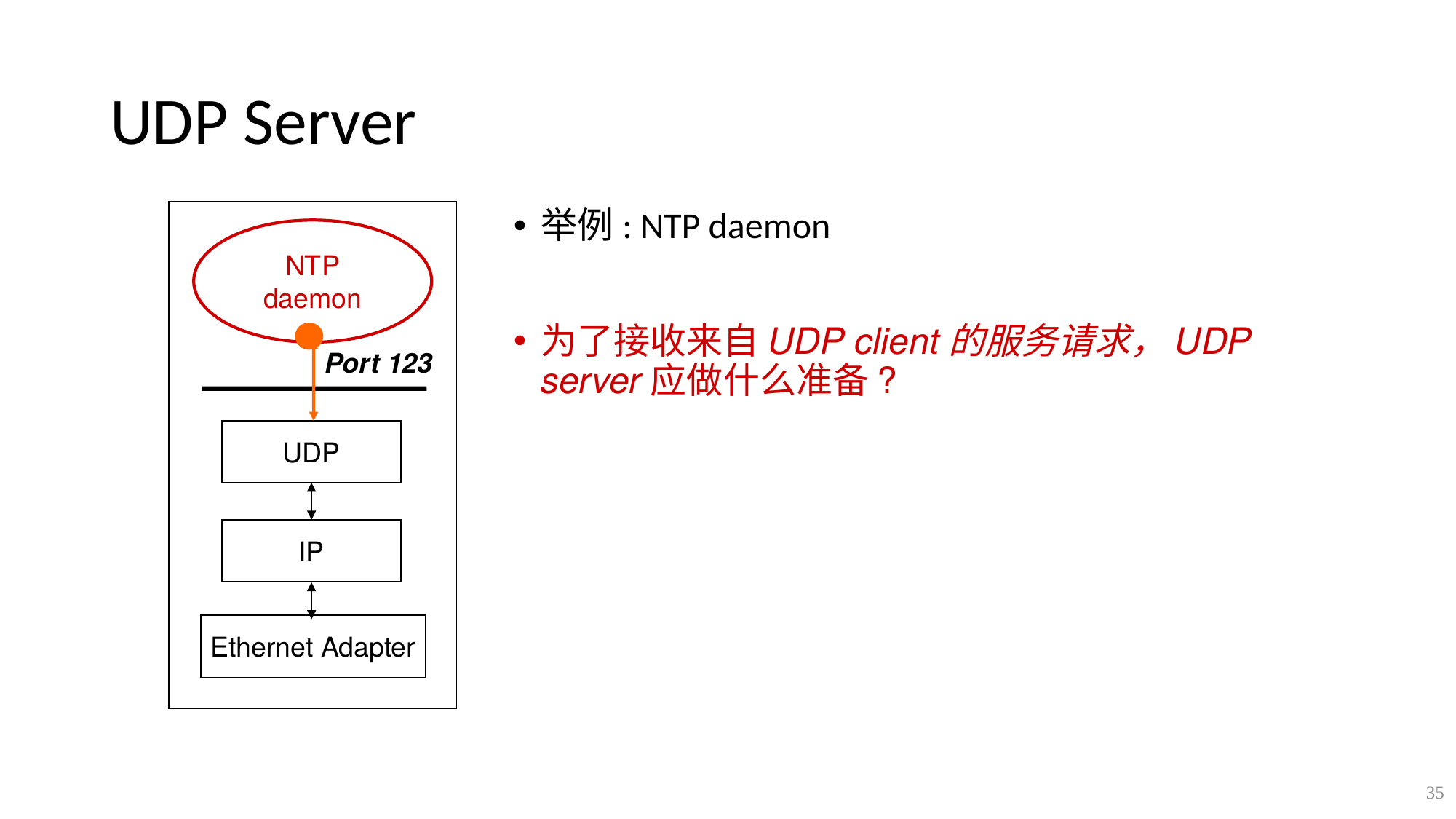

# UDP Server

举例: NTP daemon

为了接收来自UDP client的服务请求，UDP server应做什么准备?

NTP
daemon

Port 123

UDP

IP

Ethernet Adapter
35